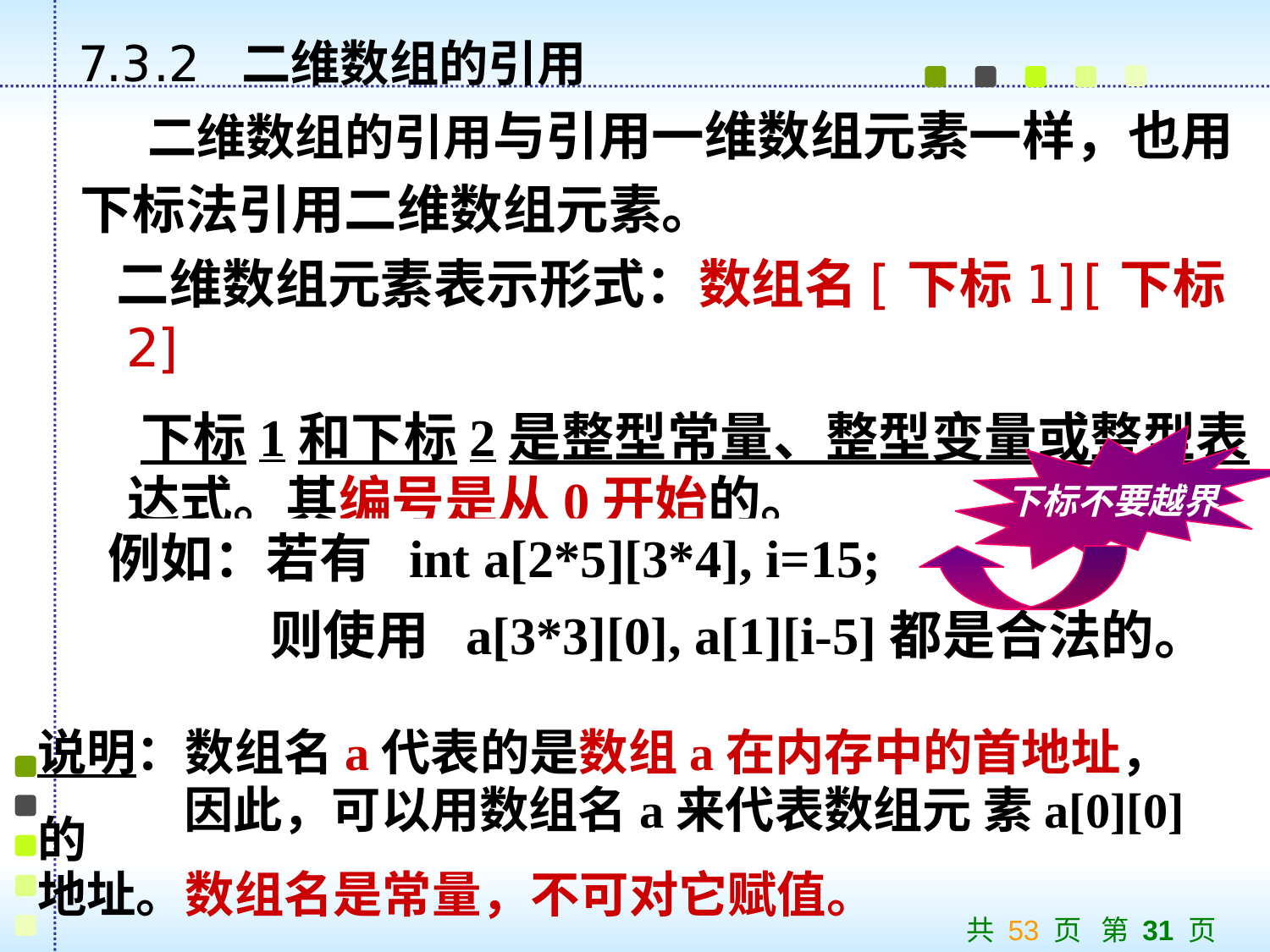

7.3.2  二维数组的引用
     二维数组的引用与引用一维数组元素一样，也用
下标法引用二维数组元素。
  二维数组元素表示形式：数组名[下标1][下标2]
    下标1和下标2是整型常量、整型变量或整型表达式。其编号是从0开始的。

下标不要越界
例如：若有  int a[2*5][3*4], i=15;
                则使用  a[3*3][0], a[1][i-5]都是合法的。

说明：数组名a代表的是数组a在内存中的首地址，
            因此，可以用数组名a来代表数组元 素a[0][0]的
地址。数组名是常量，不可对它赋值。
共 53 页   第 31 页